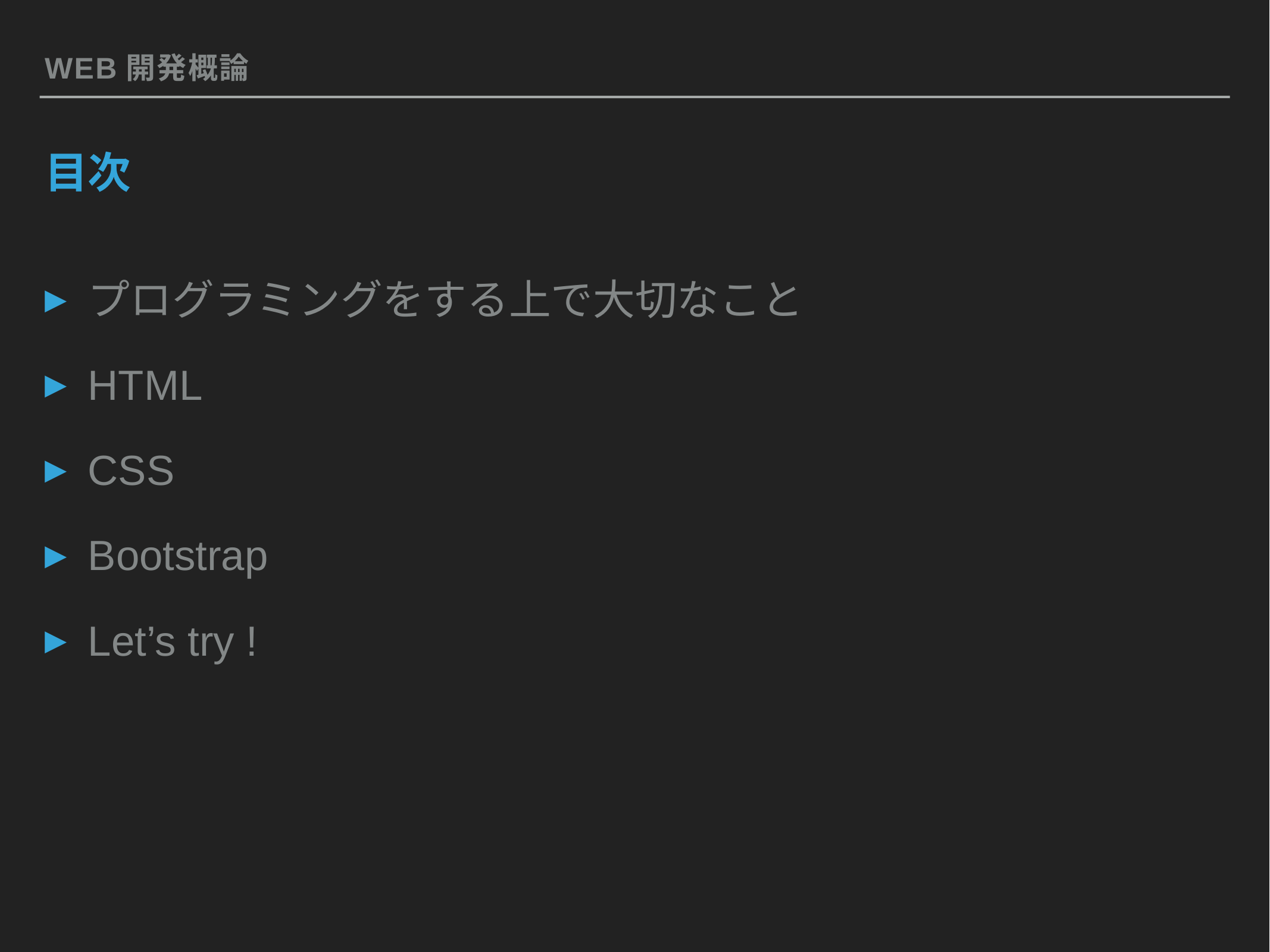

Web開発概論
# 目次
プログラミングをする上で大切なこと
HTML
CSS
Bootstrap
Let’s try !